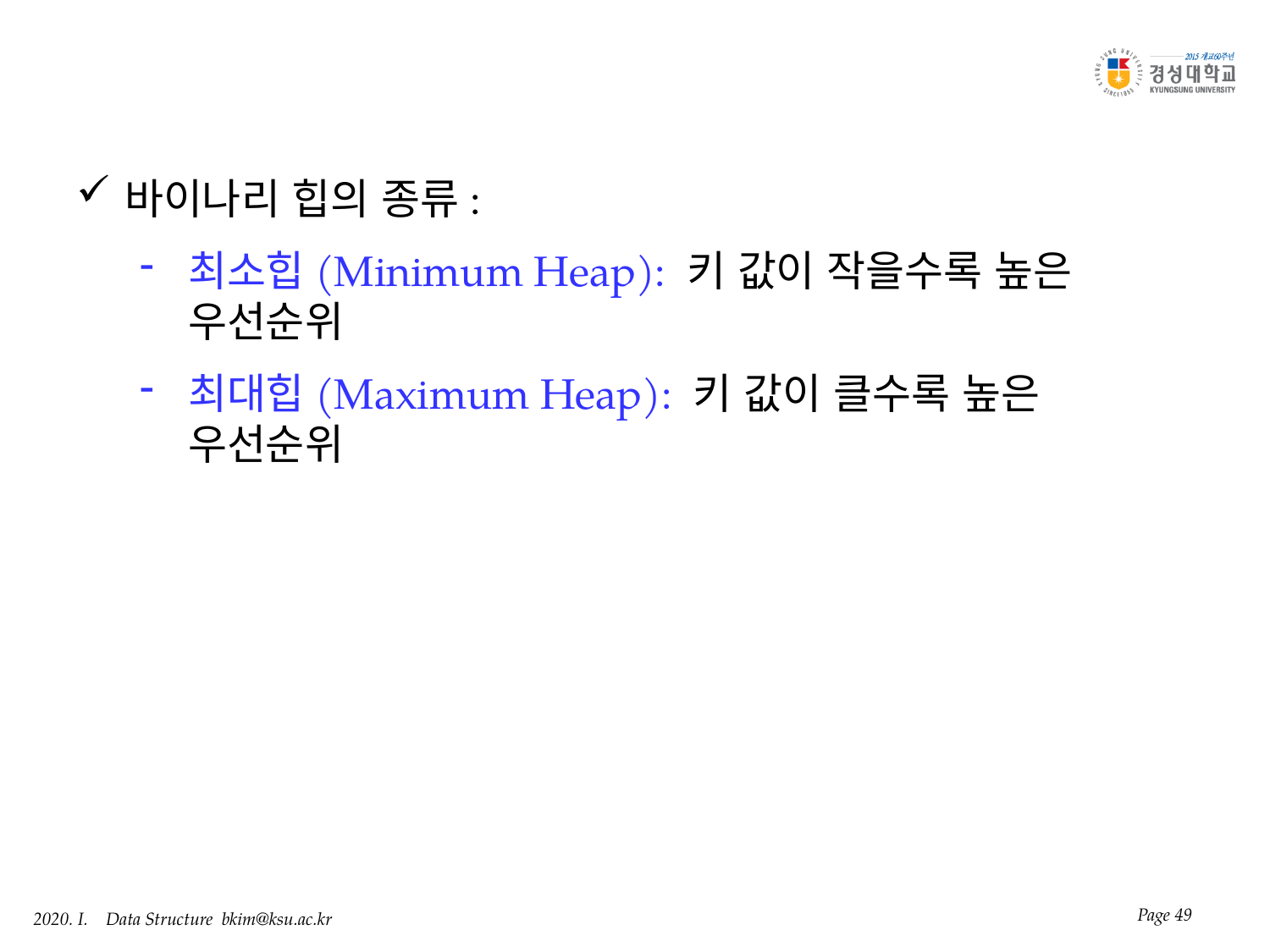

바이나리 힙의 종류:
최소힙(Minimum Heap): 키 값이 작을수록 높은 우선순위
최대힙(Maximum Heap): 키 값이 클수록 높은 우선순위
Page 49